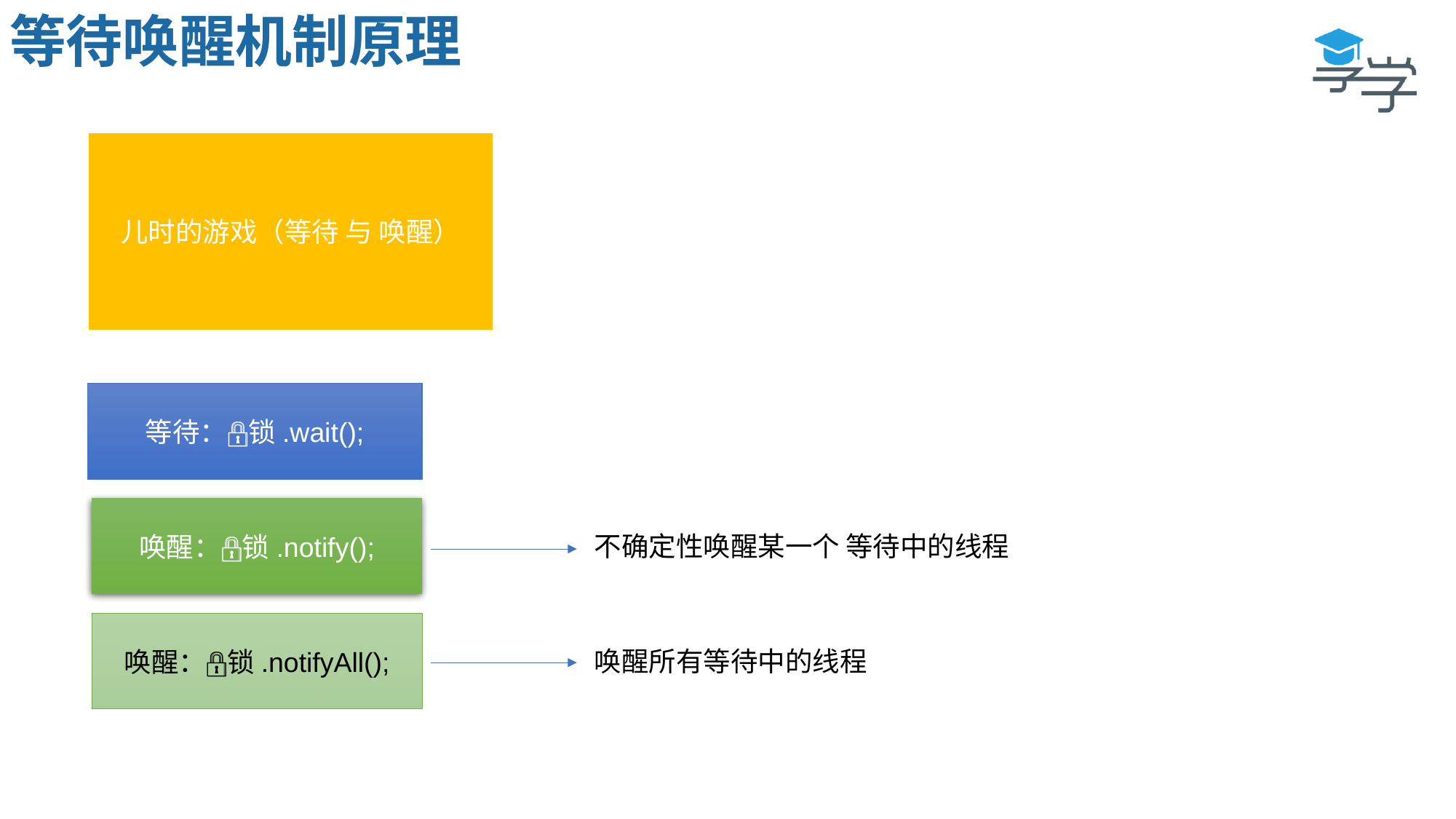

等待唤醒机制原理
儿时的游戏（等待 与 唤醒）

等待：🔒锁.wait();
唤醒：🔒锁.notify();

不确定性唤醒某一个 等待中的线程
唤醒：🔒锁.notifyAll();
唤醒所有等待中的线程